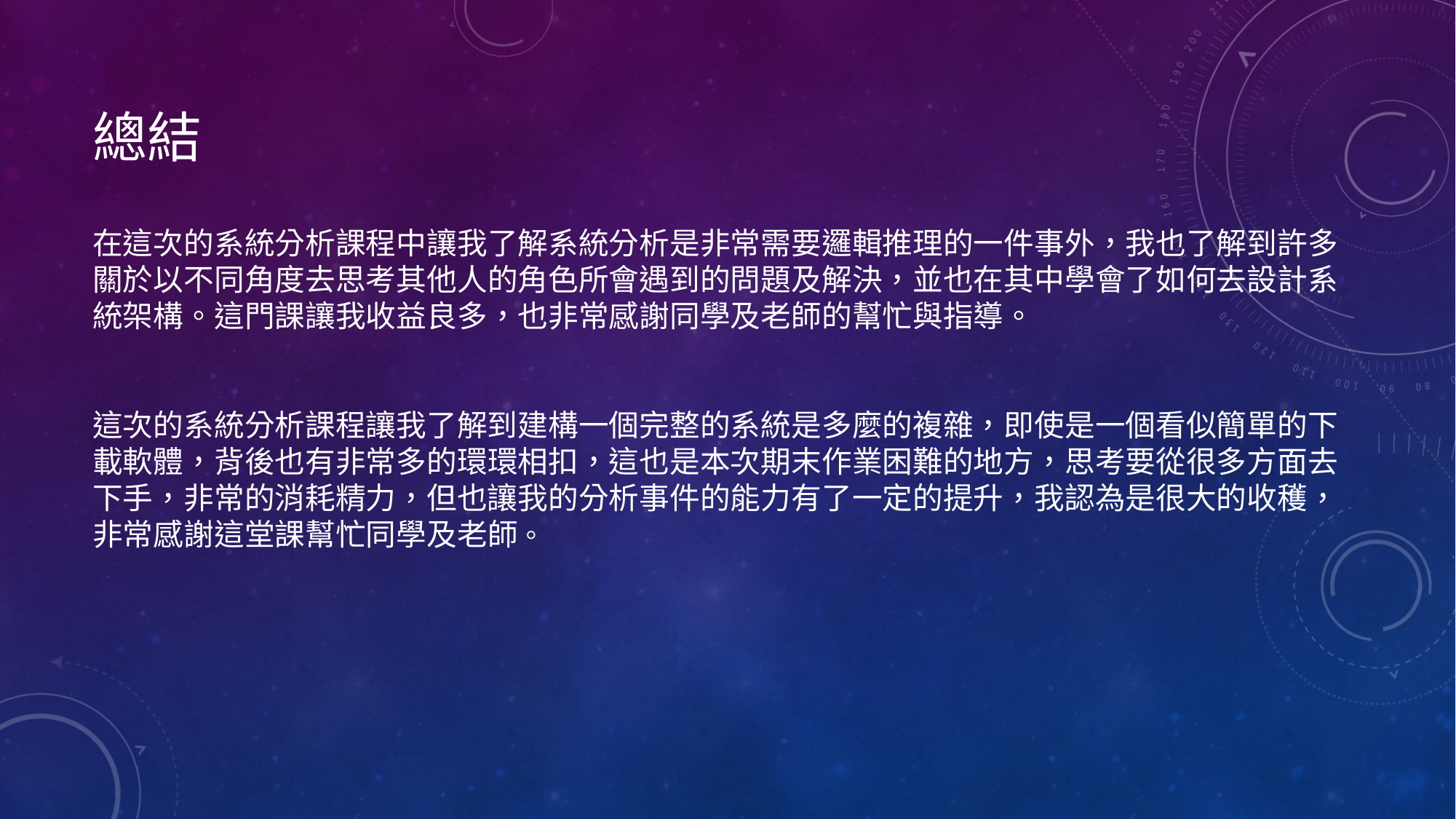

# 總結
在這次的系統分析課程中讓我了解系統分析是非常需要邏輯推理的一件事外，我也了解到許多關於以不同角度去思考其他人的角色所會遇到的問題及解決，並也在其中學會了如何去設計系統架構。這門課讓我收益良多，也非常感謝同學及老師的幫忙與指導。

這次的系統分析課程讓我了解到建構一個完整的系統是多麼的複雜，即使是一個看似簡單的下載軟體，背後也有非常多的環環相扣，這也是本次期末作業困難的地方，思考要從很多方面去下手，非常的消耗精力，但也讓我的分析事件的能力有了一定的提升，我認為是很大的收穫，非常感謝這堂課幫忙同學及老師。